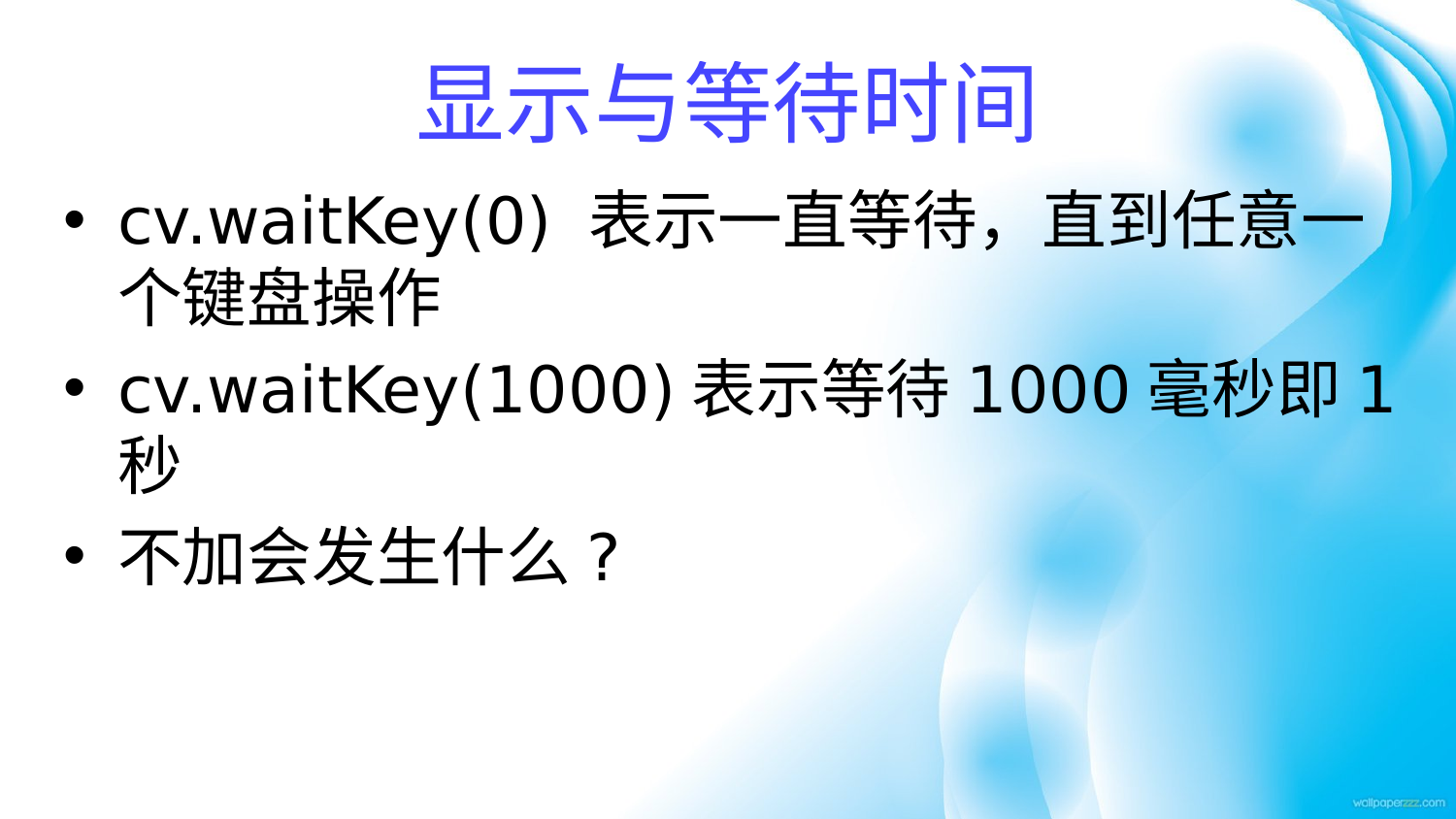

# 显示与等待时间
cv.waitKey(0) 表示一直等待，直到任意一个键盘操作
cv.waitKey(1000)表示等待1000毫秒即1秒
不加会发生什么?